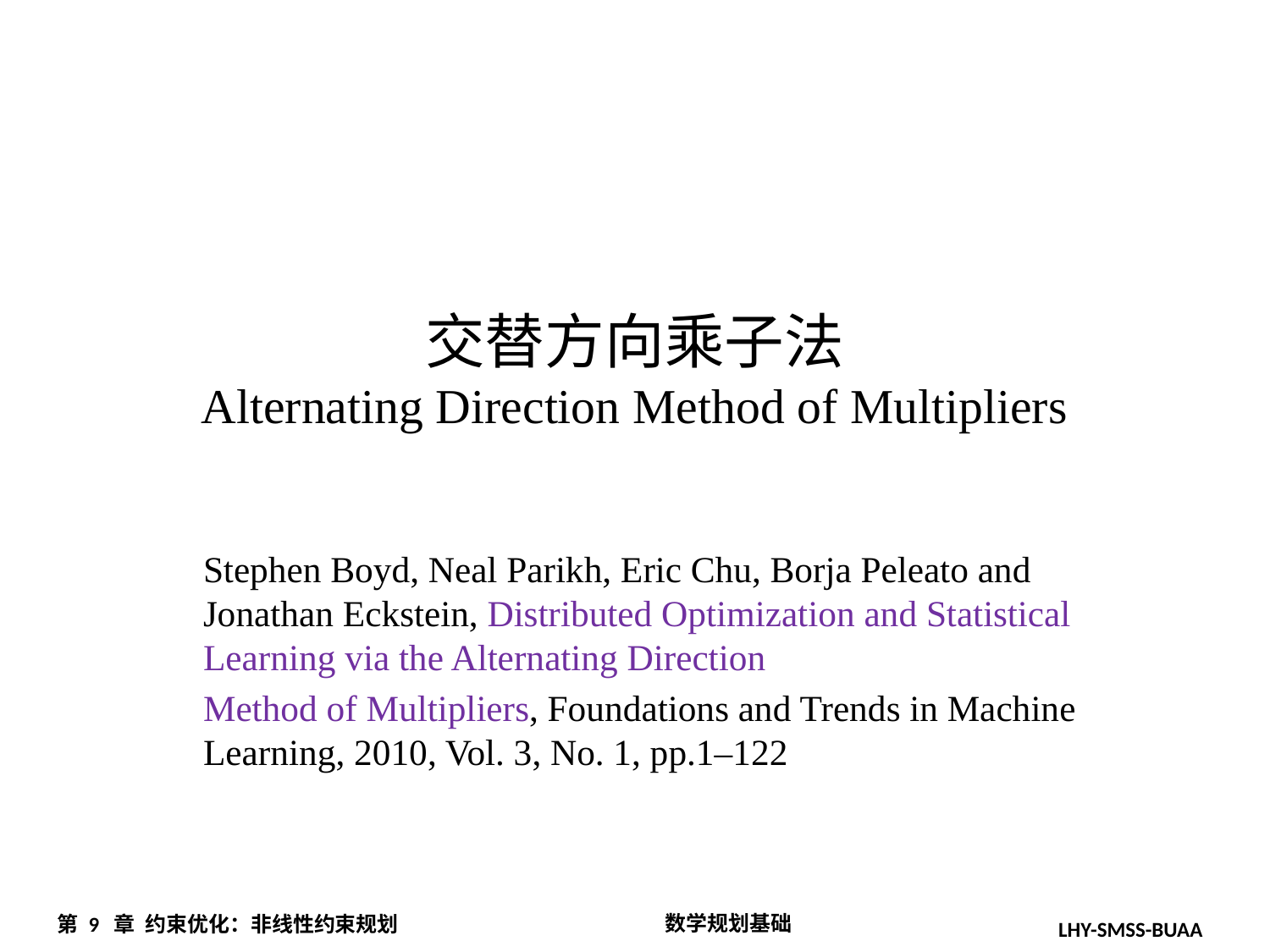

# 交替方向乘子法 Alternating Direction Method of Multipliers
Stephen Boyd, Neal Parikh, Eric Chu, Borja Peleato and Jonathan Eckstein, Distributed Optimization and Statistical Learning via the Alternating Direction
Method of Multipliers, Foundations and Trends in Machine Learning, 2010, Vol. 3, No. 1, pp.1–122